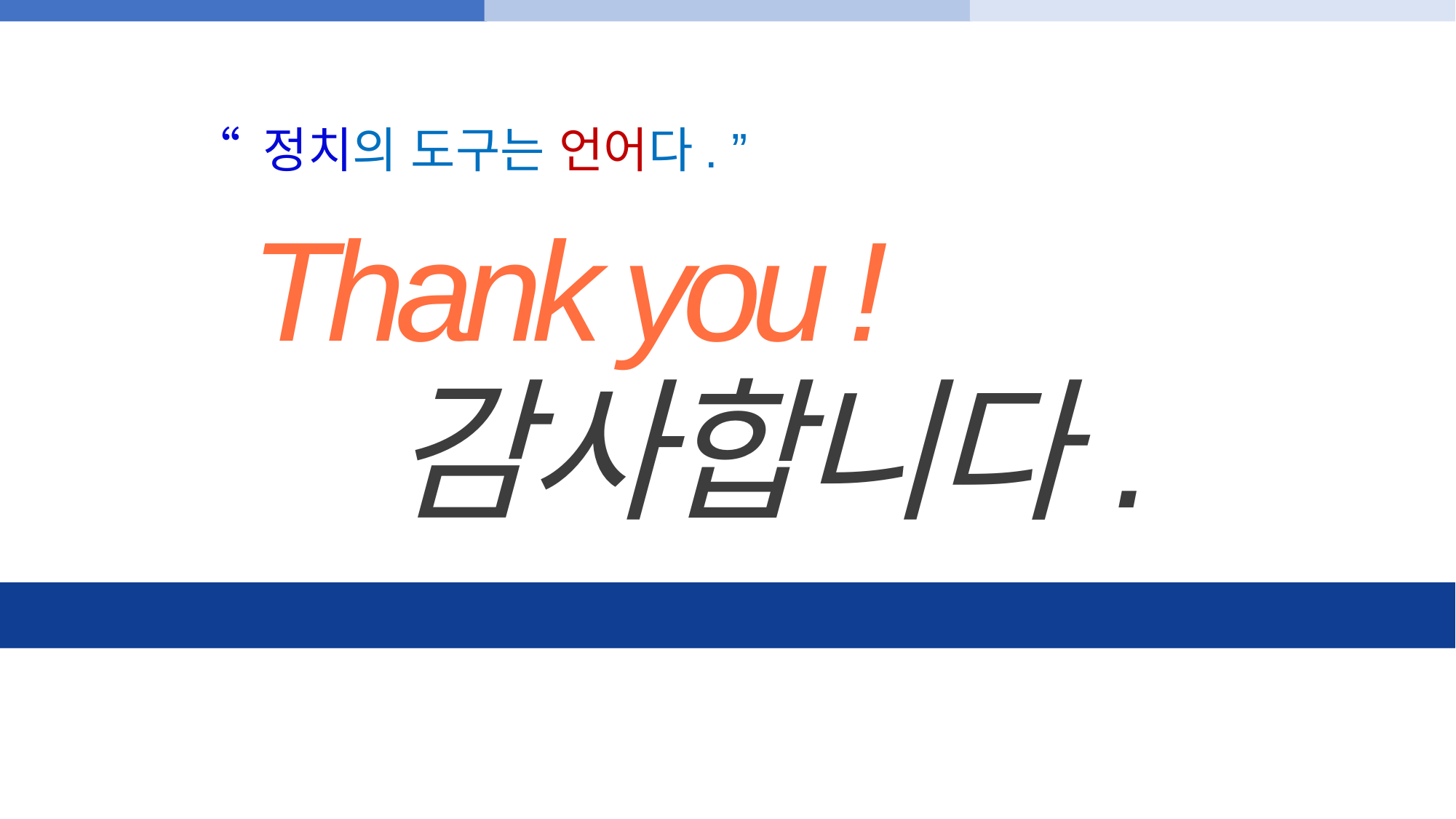

“ 정치의 도구는 언어다. ”
Thank you !
감사합니다.